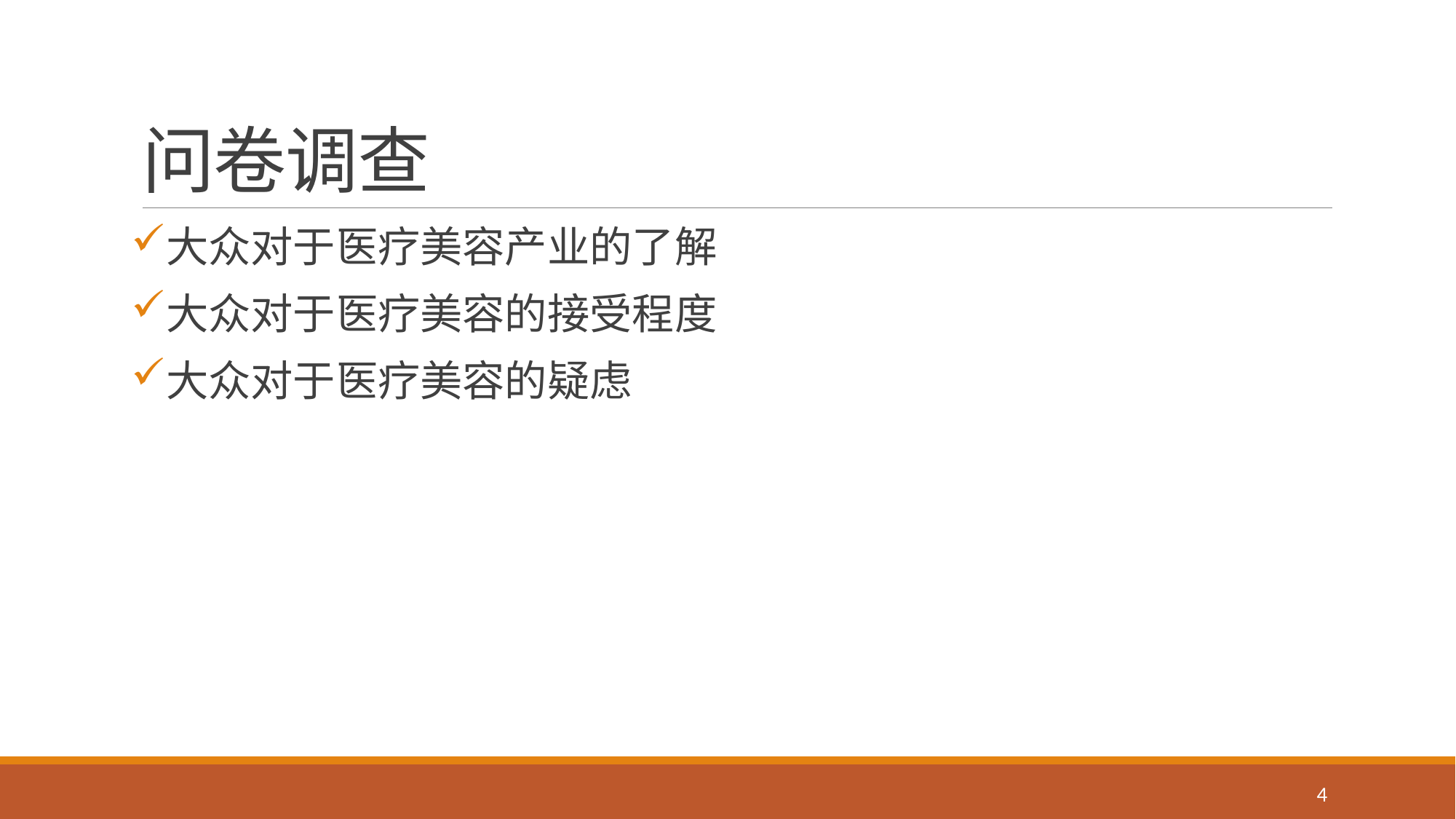

# 问卷调查
大众对于医疗美容产业的了解
大众对于医疗美容的接受程度
大众对于医疗美容的疑虑

4